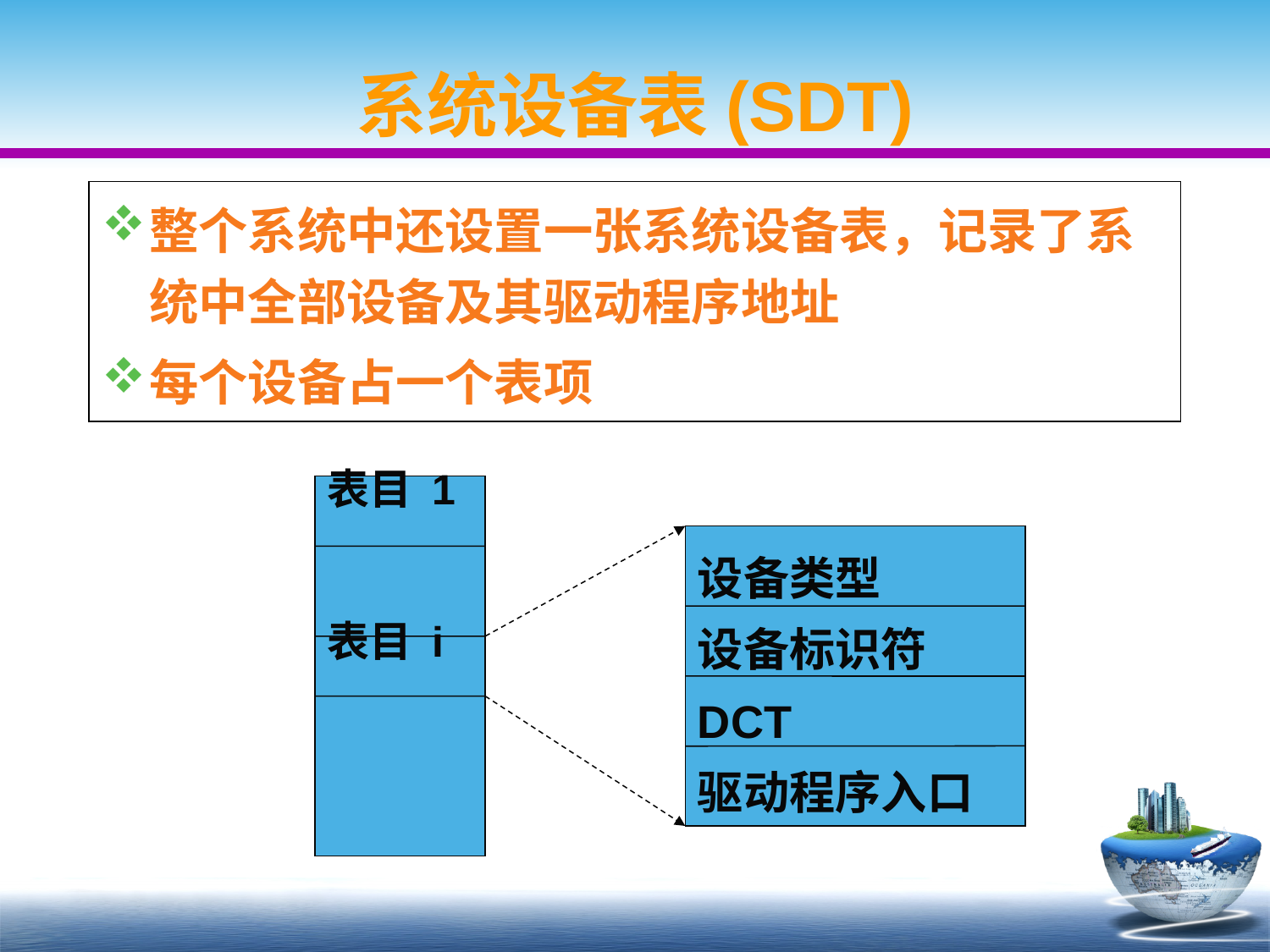

# 系统设备表(SDT)

整个系统中还设置一张系统设备表，记录了系统中全部设备及其驱动程序地址
每个设备占一个表项
表目 1

表目 i

设备类型
设备标识符
DCT
驱动程序入口